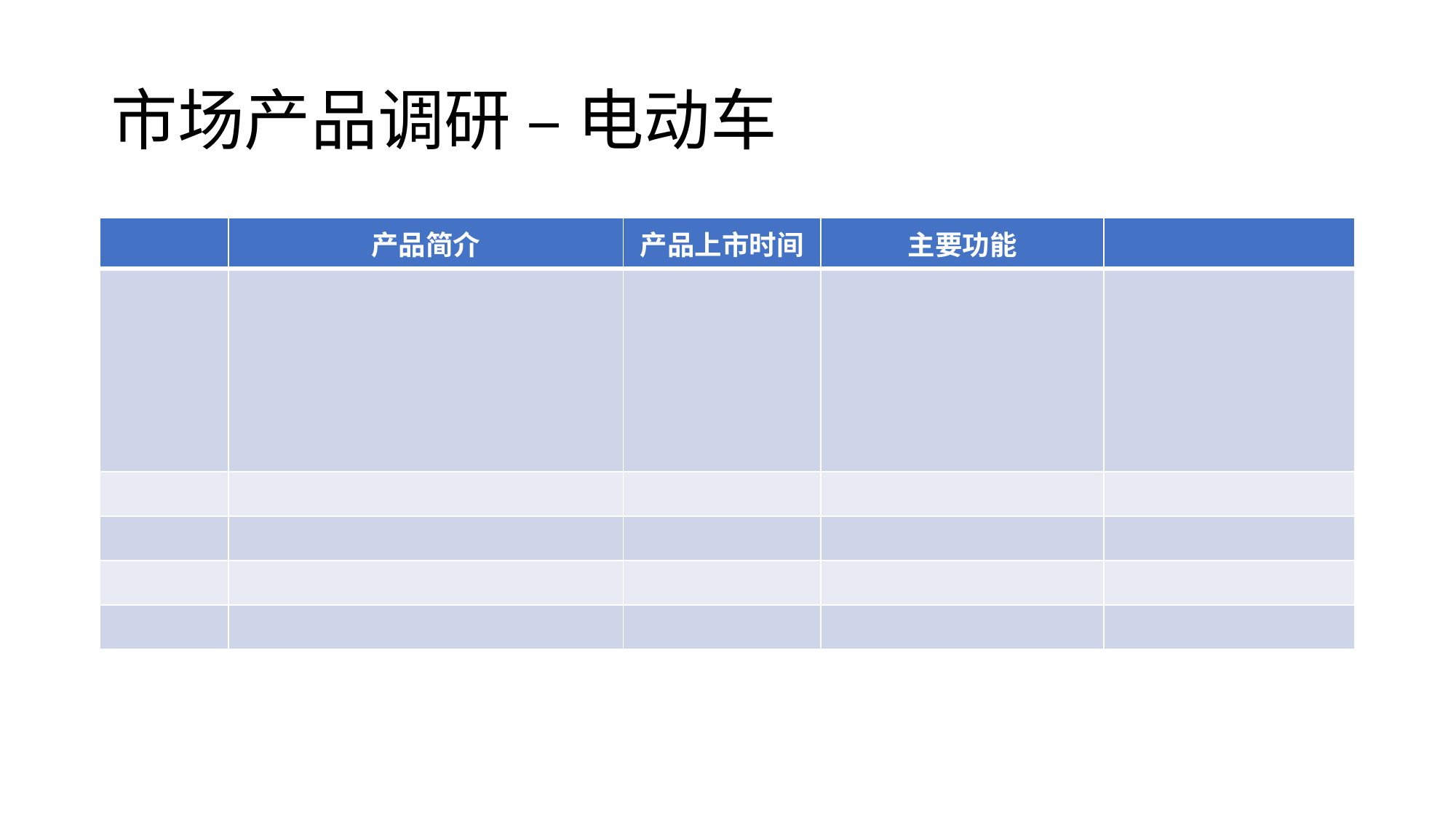

# 市场产品调研 – 电动车
|  | 产品简介 | 产品上市时间 | 主要功能 |  |
| --- | --- | --- | --- | --- |
|  |  |  |  |  |
|  |  |  |  |  |
|  |  |  |  |  |
|  |  |  |  |  |
|  |  |  |  |  |